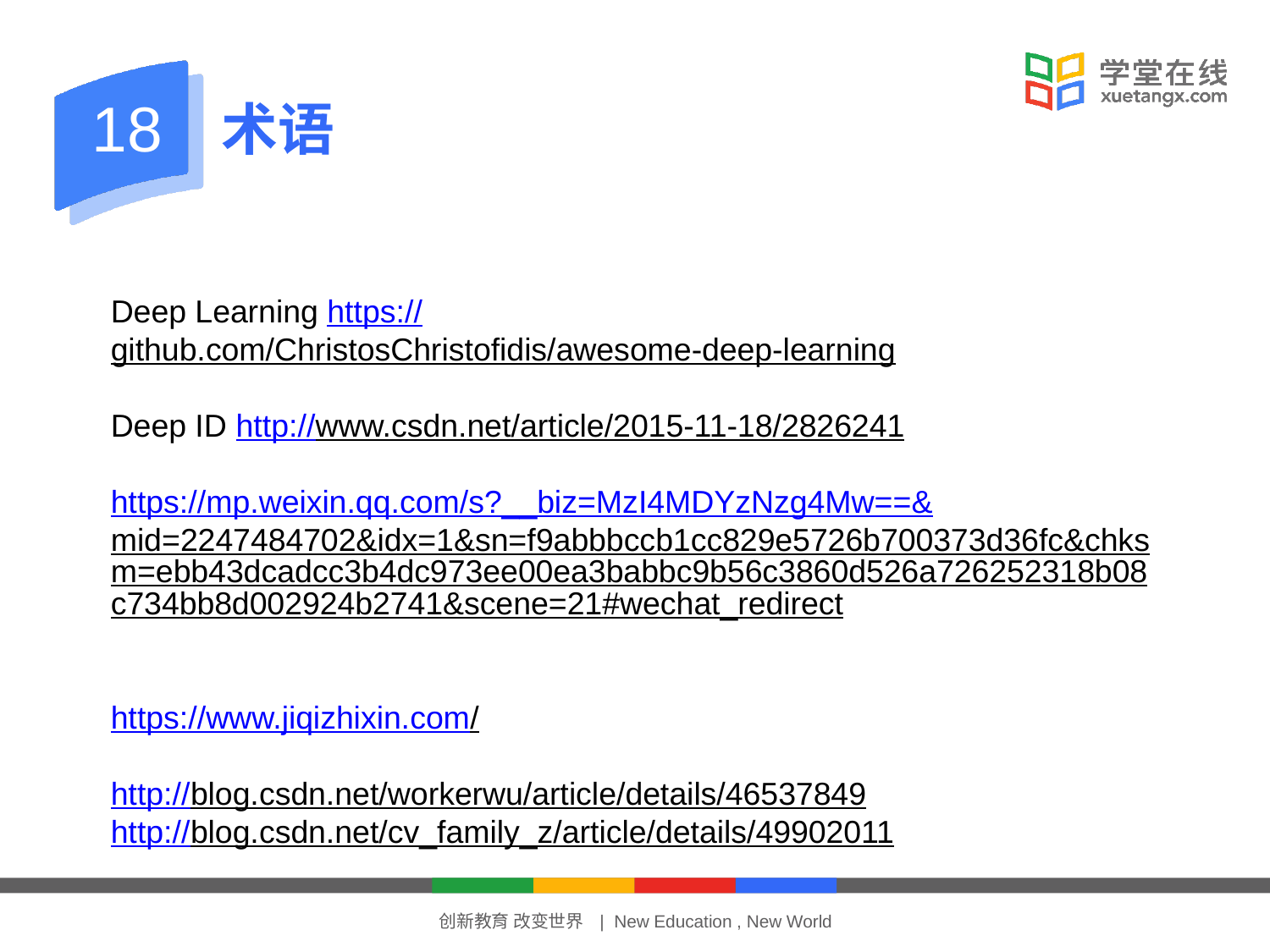

18
术语

Deep Learning https://github.com/ChristosChristofidis/awesome-deep-learning

Deep ID http://www.csdn.net/article/2015-11-18/2826241

https://mp.weixin.qq.com/s?__biz=MzI4MDYzNzg4Mw==&mid=2247484702&idx=1&sn=f9abbbccb1cc829e5726b700373d36fc&chksm=ebb43dcadcc3b4dc973ee00ea3babbc9b56c3860d526a726252318b08c734bb8d002924b2741&scene=21#wechat_redirect

https://www.jiqizhixin.com/

http://blog.csdn.net/workerwu/article/details/46537849
http://blog.csdn.net/cv_family_z/article/details/49902011